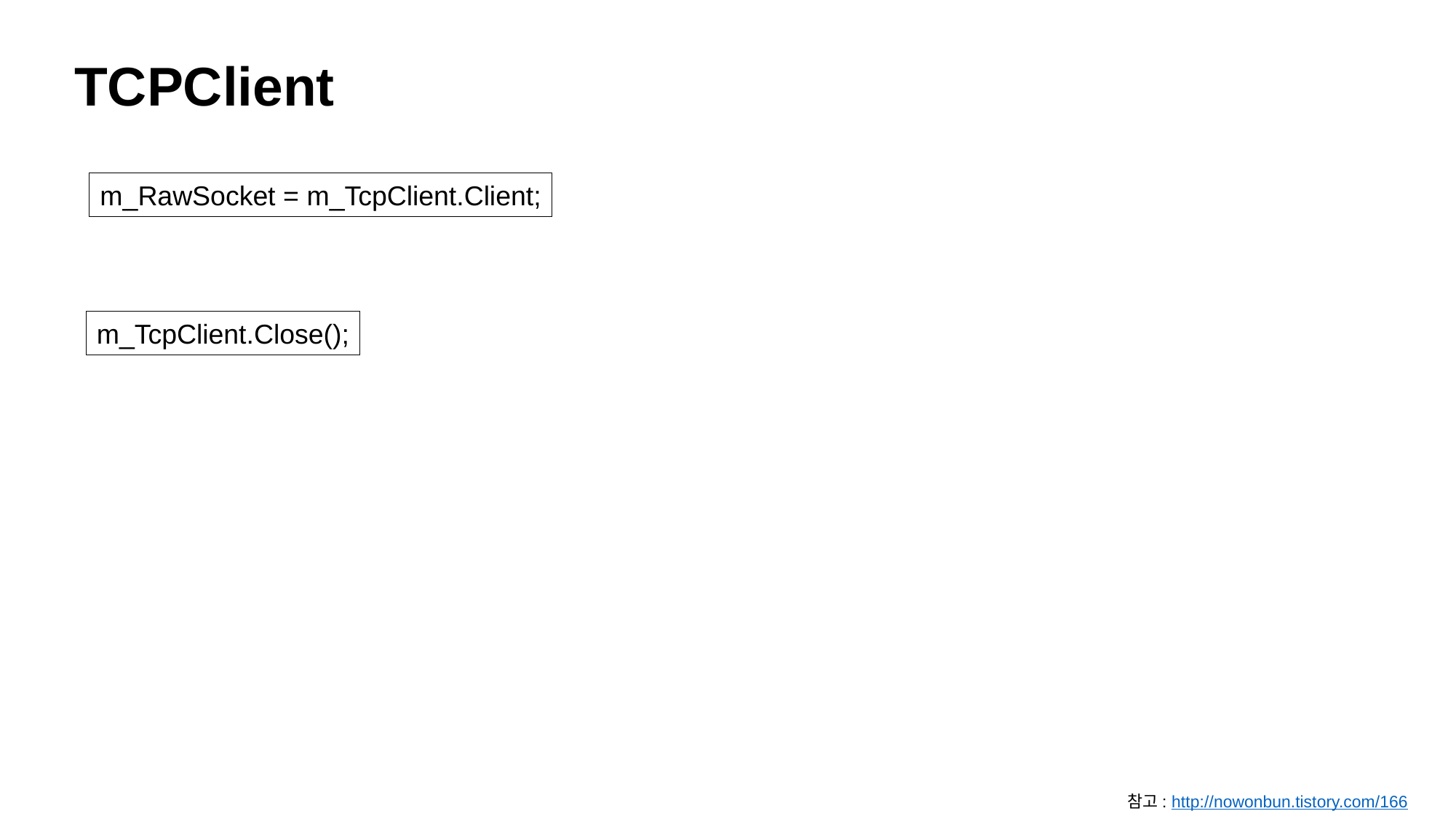

TCPClient
m_RawSocket = m_TcpClient.Client;
m_TcpClient.Close();
참고: http://nowonbun.tistory.com/166